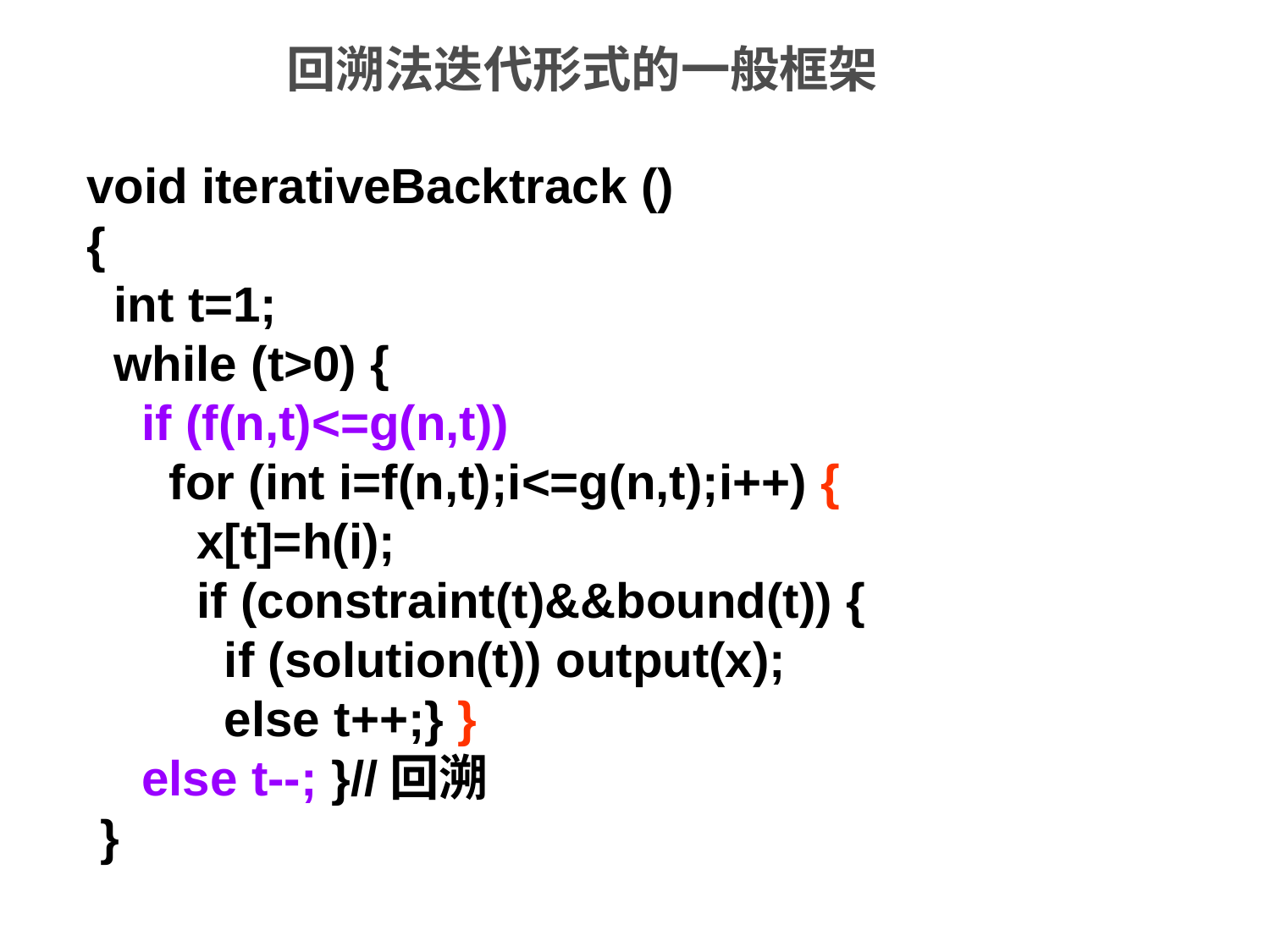

# 回溯法迭代形式的一般框架
void iterativeBacktrack ()
{
  int t=1;
  while (t>0) {
    if (f(n,t)<=g(n,t))
      for (int i=f(n,t);i<=g(n,t);i++) {
        x[t]=h(i);
        if (constraint(t)&&bound(t)) {
          if (solution(t)) output(x);
          else t++;} }
    else t--; }//回溯
 }